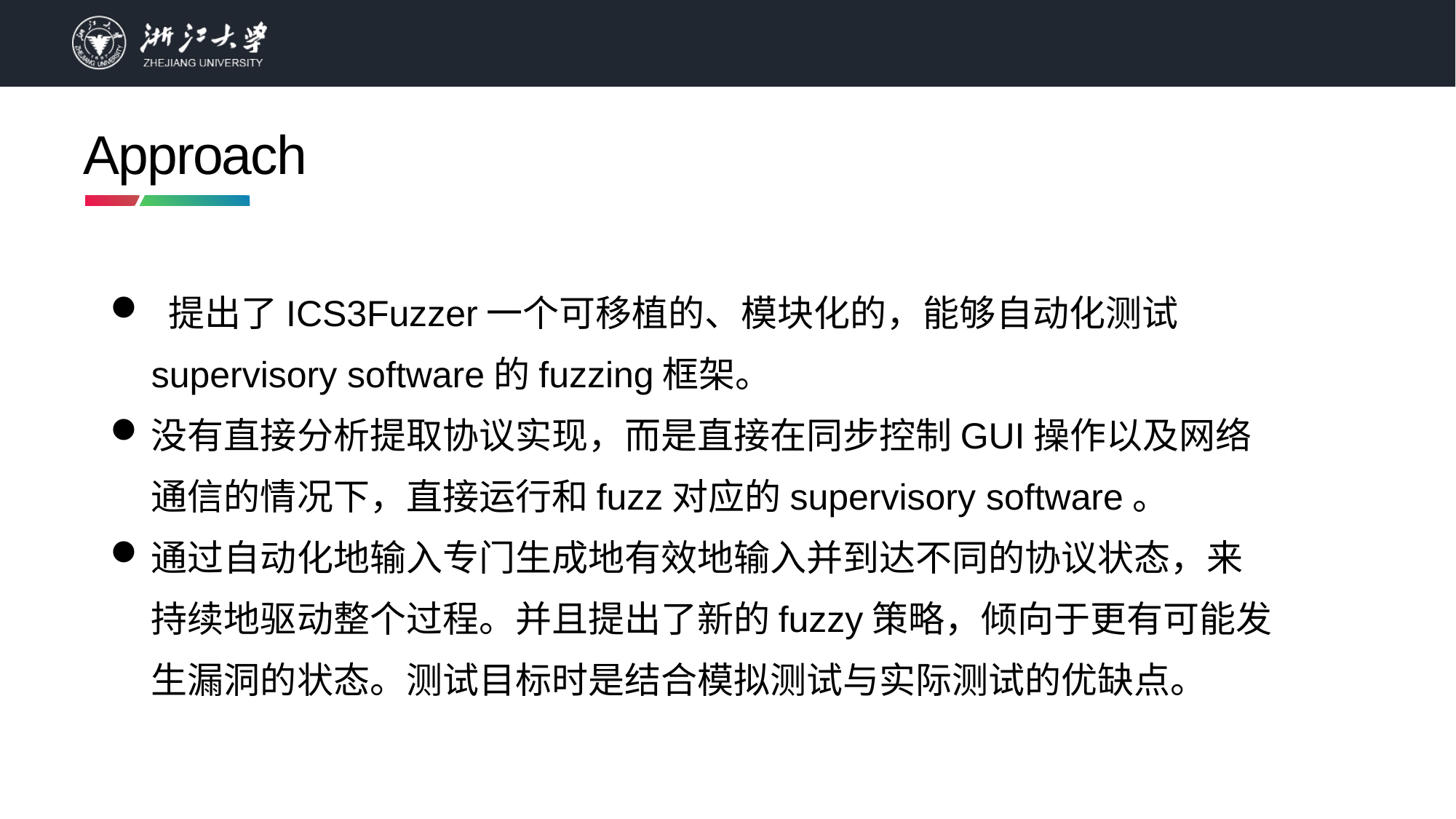

# Approach
 提出了ICS3Fuzzer一个可移植的、模块化的，能够自动化测试supervisory software的fuzzing框架。
没有直接分析提取协议实现，而是直接在同步控制GUI操作以及网络通信的情况下，直接运行和fuzz对应的supervisory software。
通过自动化地输入专门生成地有效地输入并到达不同的协议状态，来持续地驱动整个过程。并且提出了新的fuzzy策略，倾向于更有可能发生漏洞的状态。测试目标时是结合模拟测试与实际测试的优缺点。
15